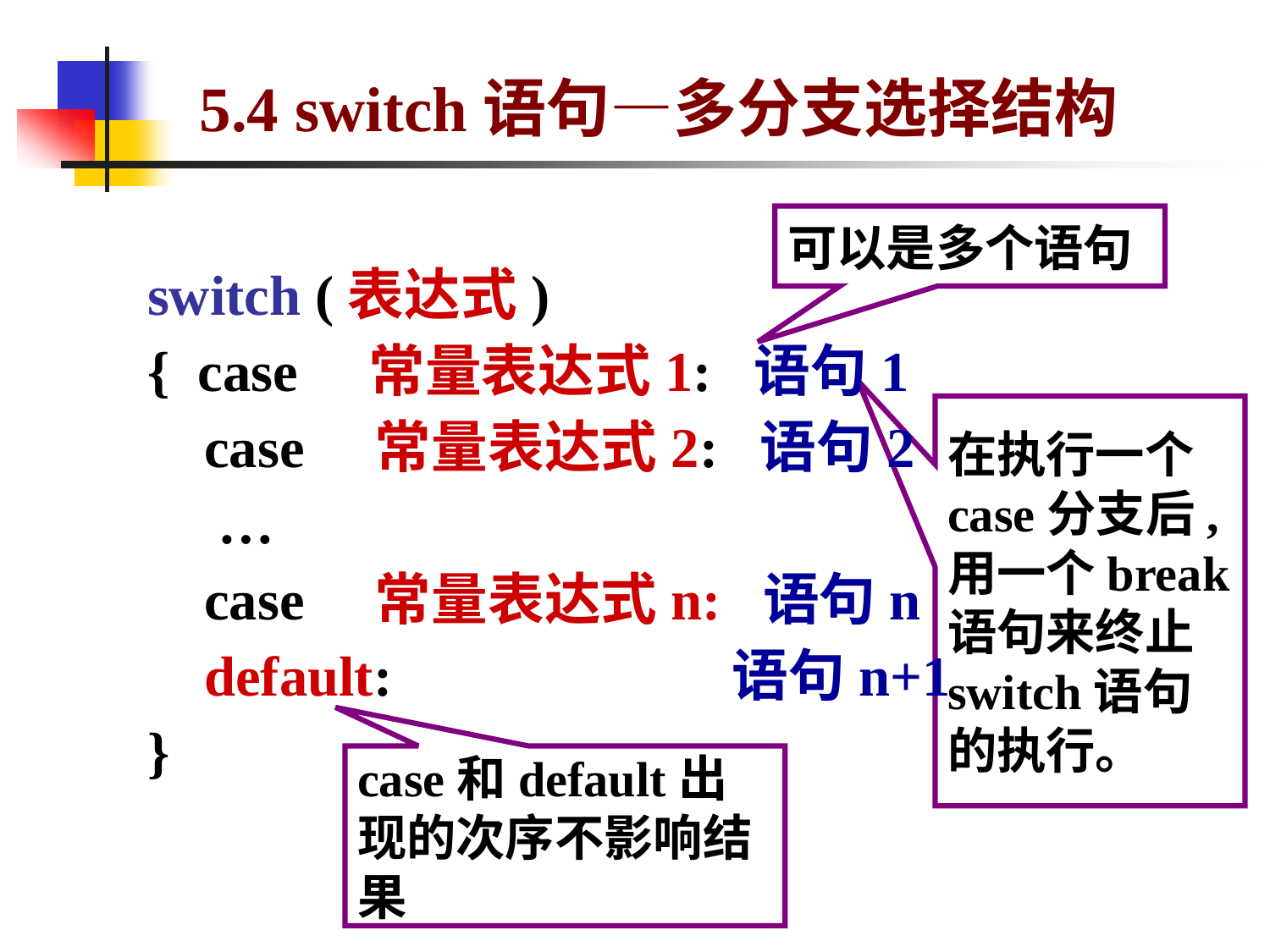

# 5.4 switch语句—多分支选择结构
可以是多个语句
switch (表达式)
{  case　常量表达式1:  语句1
    case　常量表达式2:  语句2
     …
    case　常量表达式n:  语句n
    default:                       语句n+1
}
在执行一个case分支后, 用一个break语句来终止switch语句的执行。
case和default出现的次序不影响结果